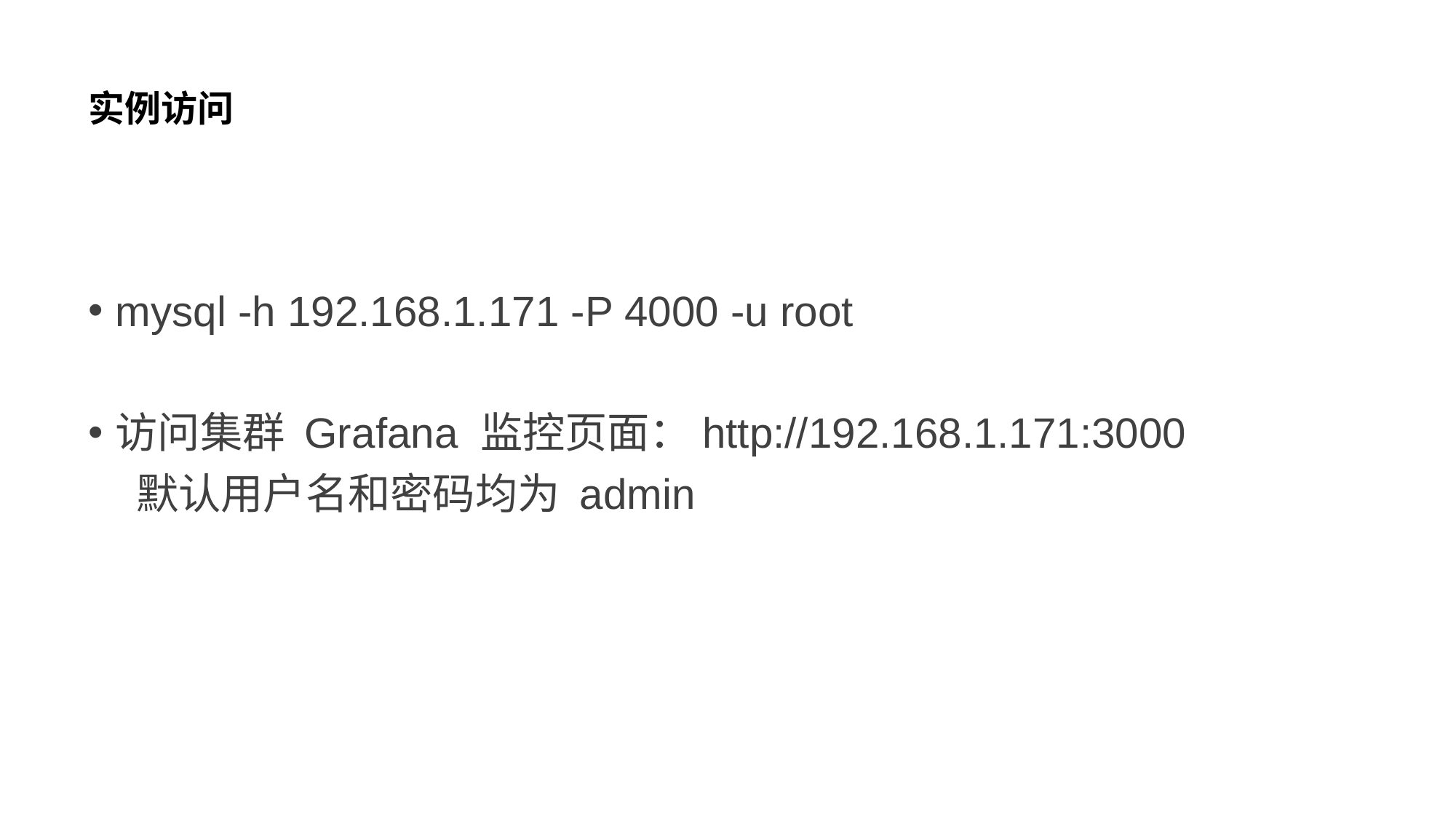

# 实例访问

mysql -h 192.168.1.171 -P 4000 -u root

访问集群 Grafana 监控页面：http://192.168.1.171:3000
    默认用户名和密码均为 admin